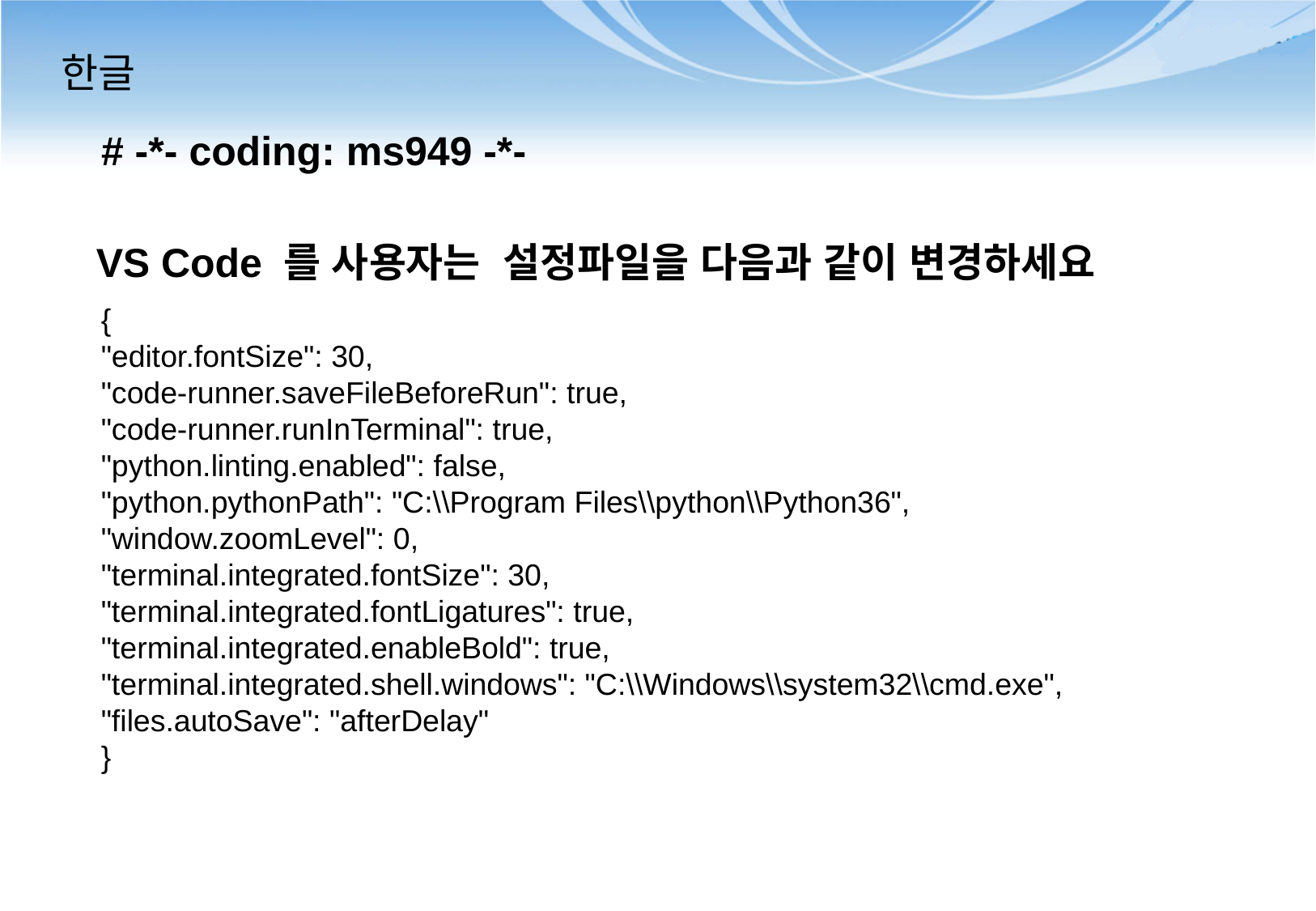

# 한글
# -*- coding: ms949 -*-

VS Code 를 사용자는  설정파일을 다음과 같이 변경하세요
{
"editor.fontSize": 30,
"code-runner.saveFileBeforeRun": true,
"code-runner.runInTerminal": true,
"python.linting.enabled": false,
"python.pythonPath": "C:\\Program Files\\python\\Python36",
"window.zoomLevel": 0,
"terminal.integrated.fontSize": 30,
"terminal.integrated.fontLigatures": true,
"terminal.integrated.enableBold": true,
"terminal.integrated.shell.windows": "C:\\Windows\\system32\\cmd.exe",
"files.autoSave": "afterDelay"
}